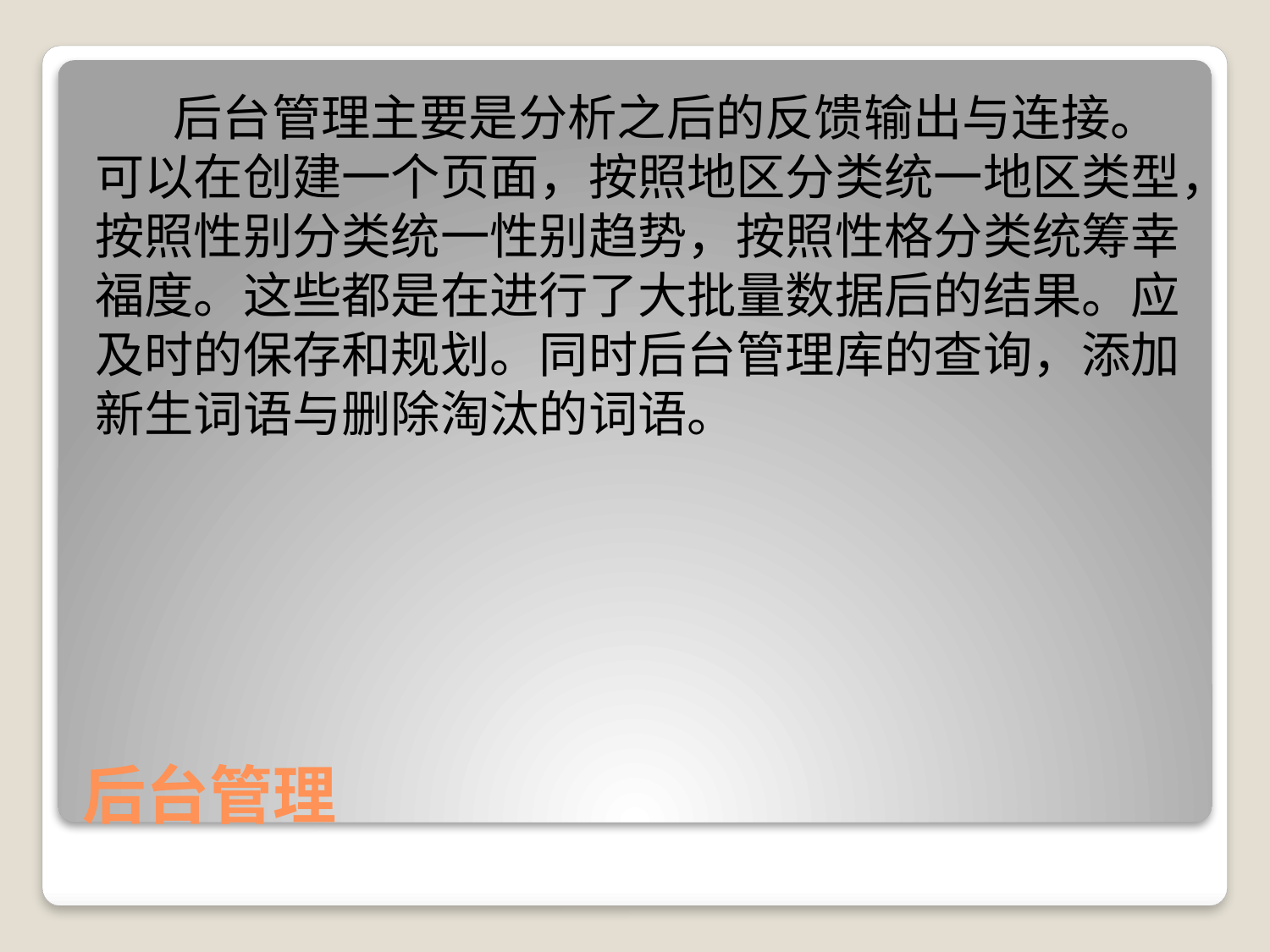

后台管理主要是分析之后的反馈输出与连接。可以在创建一个页面，按照地区分类统一地区类型，按照性别分类统一性别趋势，按照性格分类统筹幸福度。这些都是在进行了大批量数据后的结果。应及时的保存和规划。同时后台管理库的查询，添加新生词语与删除淘汰的词语。

# 后台管理